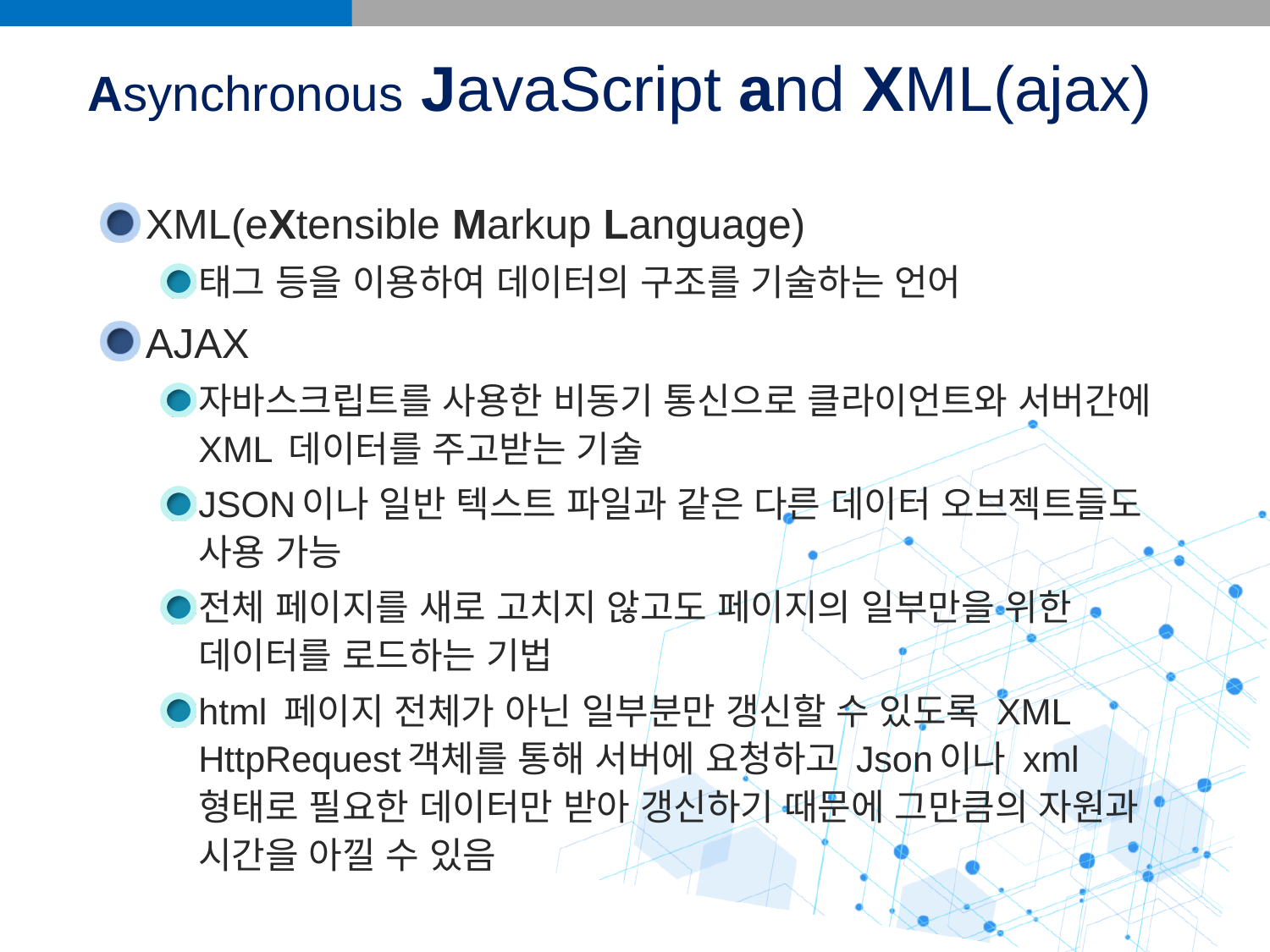

# Asynchronous JavaScript and XML(ajax)
XML(eXtensible Markup Language)
태그 등을 이용하여 데이터의 구조를 기술하는 언어
AJAX
자바스크립트를 사용한 비동기 통신으로 클라이언트와 서버간에 XML 데이터를 주고받는 기술
JSON이나 일반 텍스트 파일과 같은 다른 데이터 오브젝트들도 사용 가능
전체 페이지를 새로 고치지 않고도 페이지의 일부만을 위한 데이터를 로드하는 기법
html 페이지 전체가 아닌 일부분만 갱신할 수 있도록 XML HttpRequest객체를 통해 서버에 요청하고 Json이나 xml형태로 필요한 데이터만 받아 갱신하기 때문에 그만큼의 자원과 시간을 아낄 수 있음